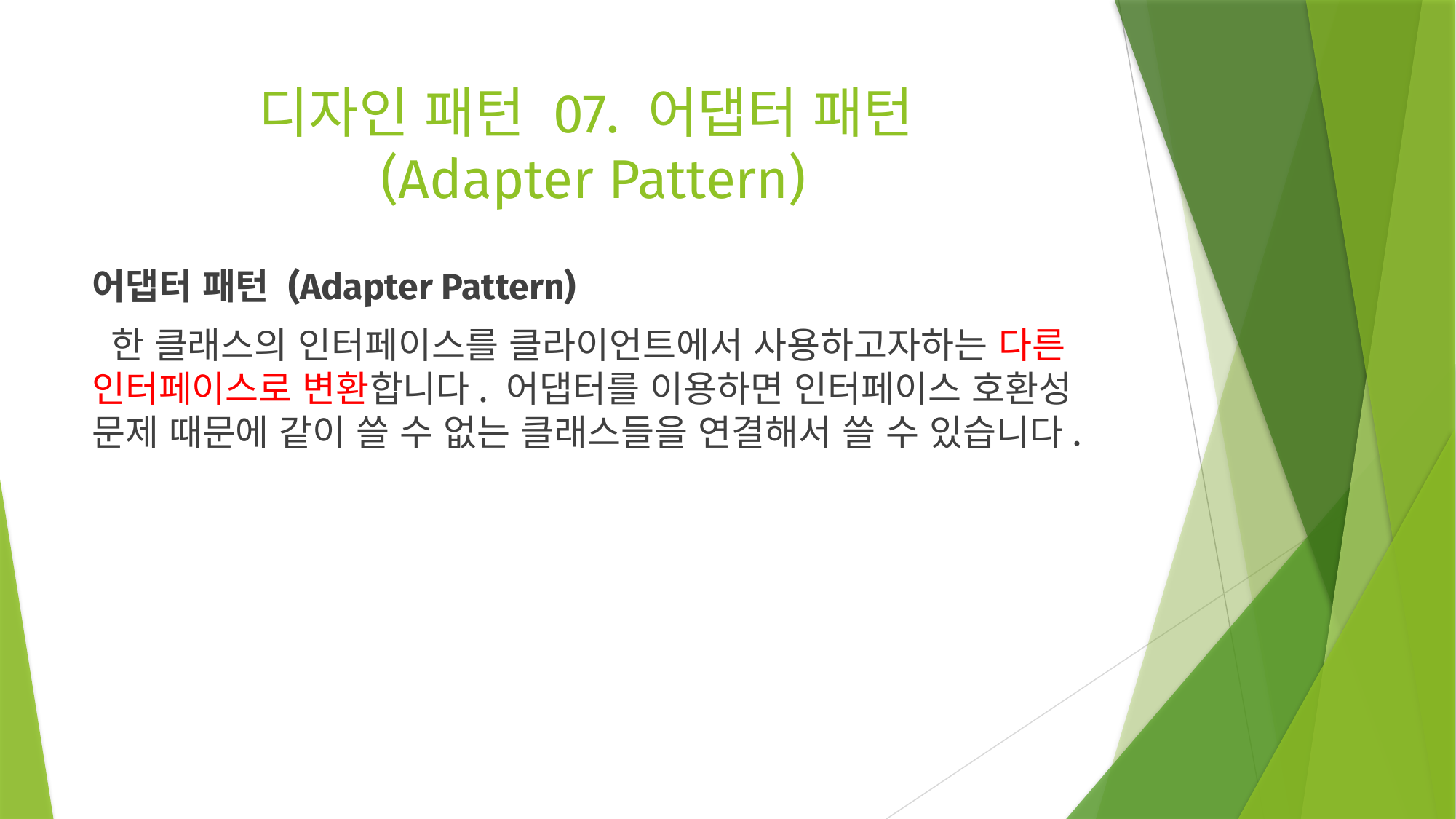

# 디자인 패턴 07. 어댑터 패턴 (Adapter Pattern)
어댑터 패턴 (Adapter Pattern)
 한 클래스의 인터페이스를 클라이언트에서 사용하고자하는 다른 인터페이스로 변환합니다. 어댑터를 이용하면 인터페이스 호환성 문제 때문에 같이 쓸 수 없는 클래스들을 연결해서 쓸 수 있습니다.